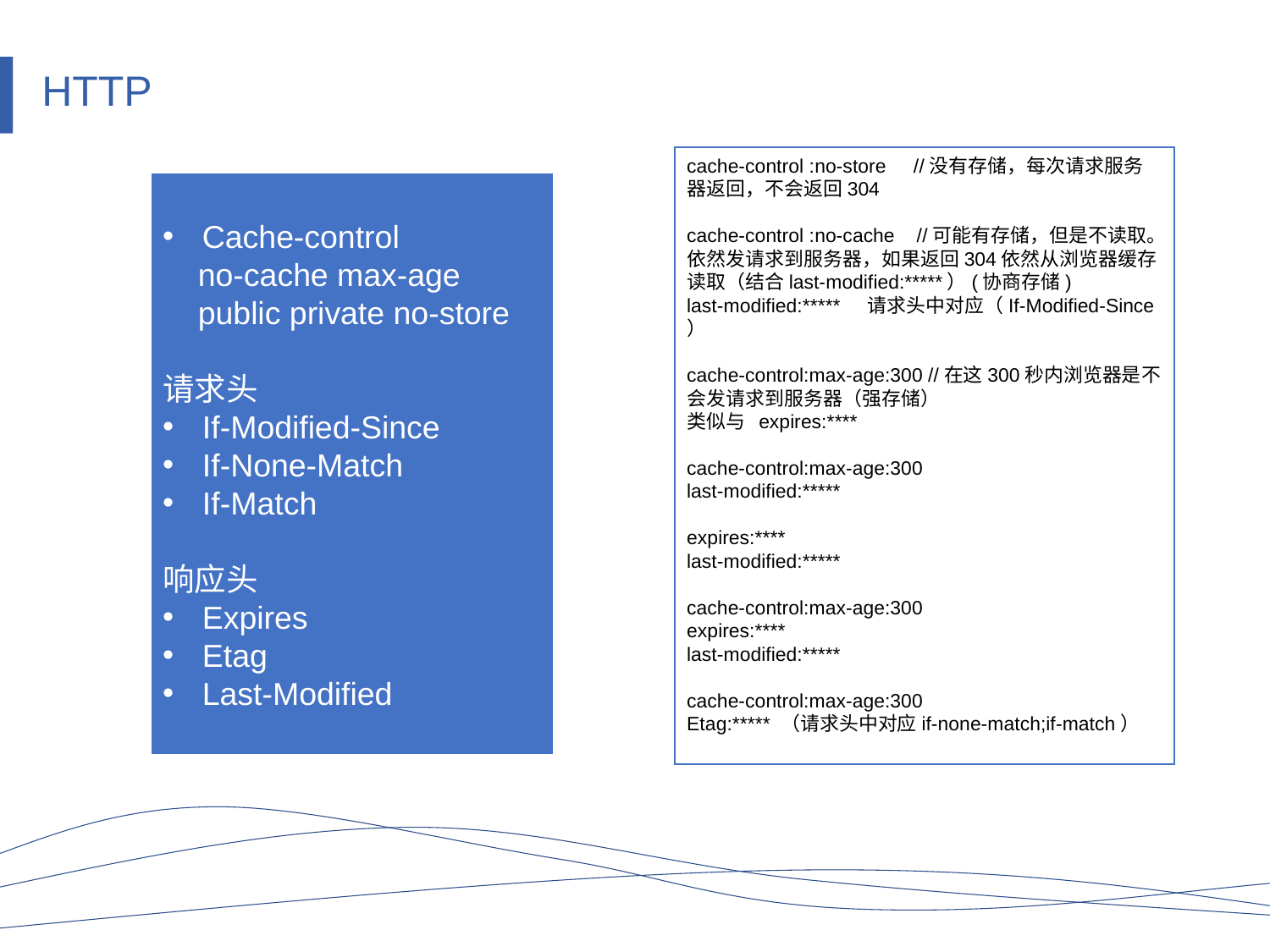

HTTP
cache-control :no-store     //没有存储，每次请求服务器返回，不会返回304

cache-control :no-cache    //可能有存储，但是不读取。依然发请求到服务器，如果返回304依然从浏览器缓存读取（结合last-modified:*****）(协商存储)
last-modified:*****    请求头中对应（If-Modified-Since
）

cache-control:max-age:300 //在这300秒内浏览器是不会发请求到服务器（强存储）
类似与  expires:****

cache-control:max-age:300
last-modified:*****

expires:****
last-modified:*****

cache-control:max-age:300
expires:****
last-modified:*****

cache-control:max-age:300
Etag:***** （请求头中对应if-none-match;if-match）

Cache-control
    no-cache max-age
    public private no-store

请求头
If-Modified-Since
If-None-Match
If-Match

响应头
Expires
Etag
Last-Modified